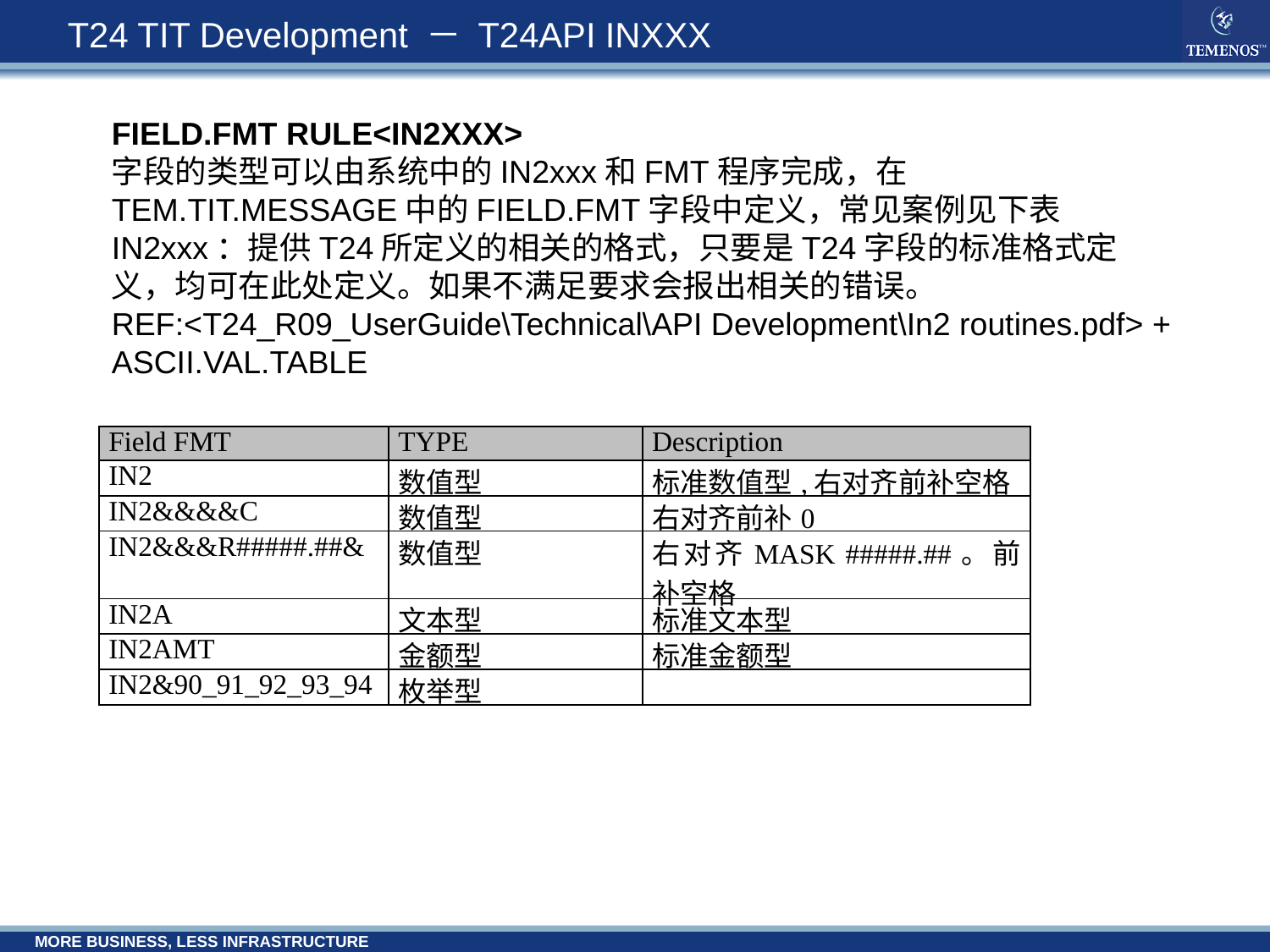

# T24 TIT Development － T24API INXXX

FIELD.FMT RULE<IN2XXX>
字段的类型可以由系统中的IN2xxx和FMT程序完成，在TEM.TIT.MESSAGE中的FIELD.FMT字段中定义，常见案例见下表
IN2xxx：提供T24所定义的相关的格式，只要是T24字段的标准格式定义，均可在此处定义。如果不满足要求会报出相关的错误。
REF:<T24_R09_UserGuide\Technical\API Development\In2 routines.pdf> + ASCII.VAL.TABLE
| Field FMT | TYPE | Description |
| --- | --- | --- |
| IN2 | 数值型 | 标准数值型,右对齐前补空格 |
| IN2&&&&C | 数值型 | 右对齐前补0 |
| IN2&&&R#####.##& | 数值型 | 右对齐MASK #####.##。前补空格 |
| IN2A | 文本型 | 标准文本型 |
| IN2AMT | 金额型 | 标准金额型 |
| IN2&90\_91\_92\_93\_94 | 枚举型 |  |